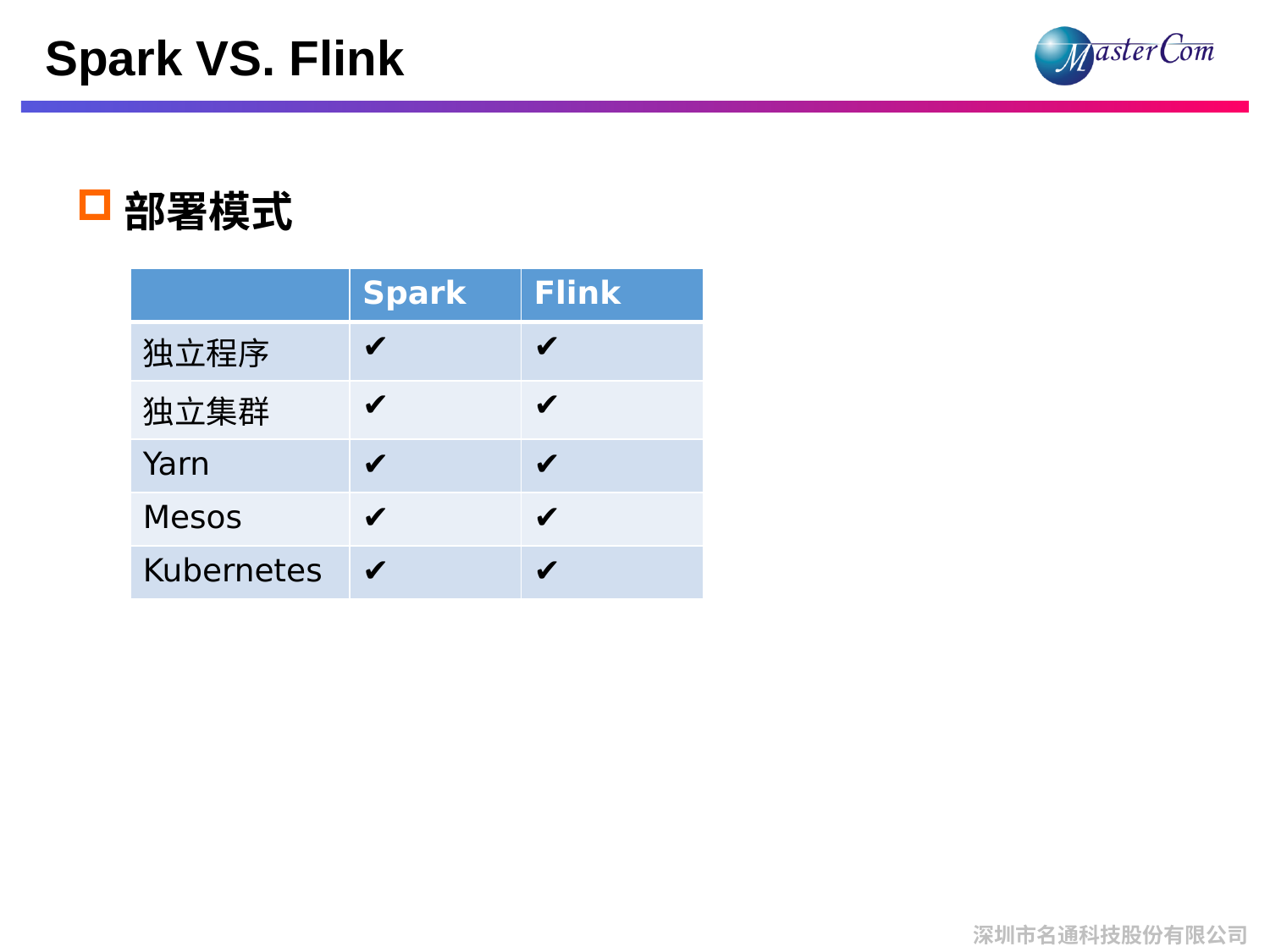

# Spark VS. Flink
部署模式
|  | Spark | Flink |
| --- | --- | --- |
| 独立程序 | ✔ | ✔ |
| 独立集群 | ✔ | ✔ |
| Yarn | ✔ | ✔ |
| Mesos | ✔ | ✔ |
| Kubernetes | ✔ | ✔ |